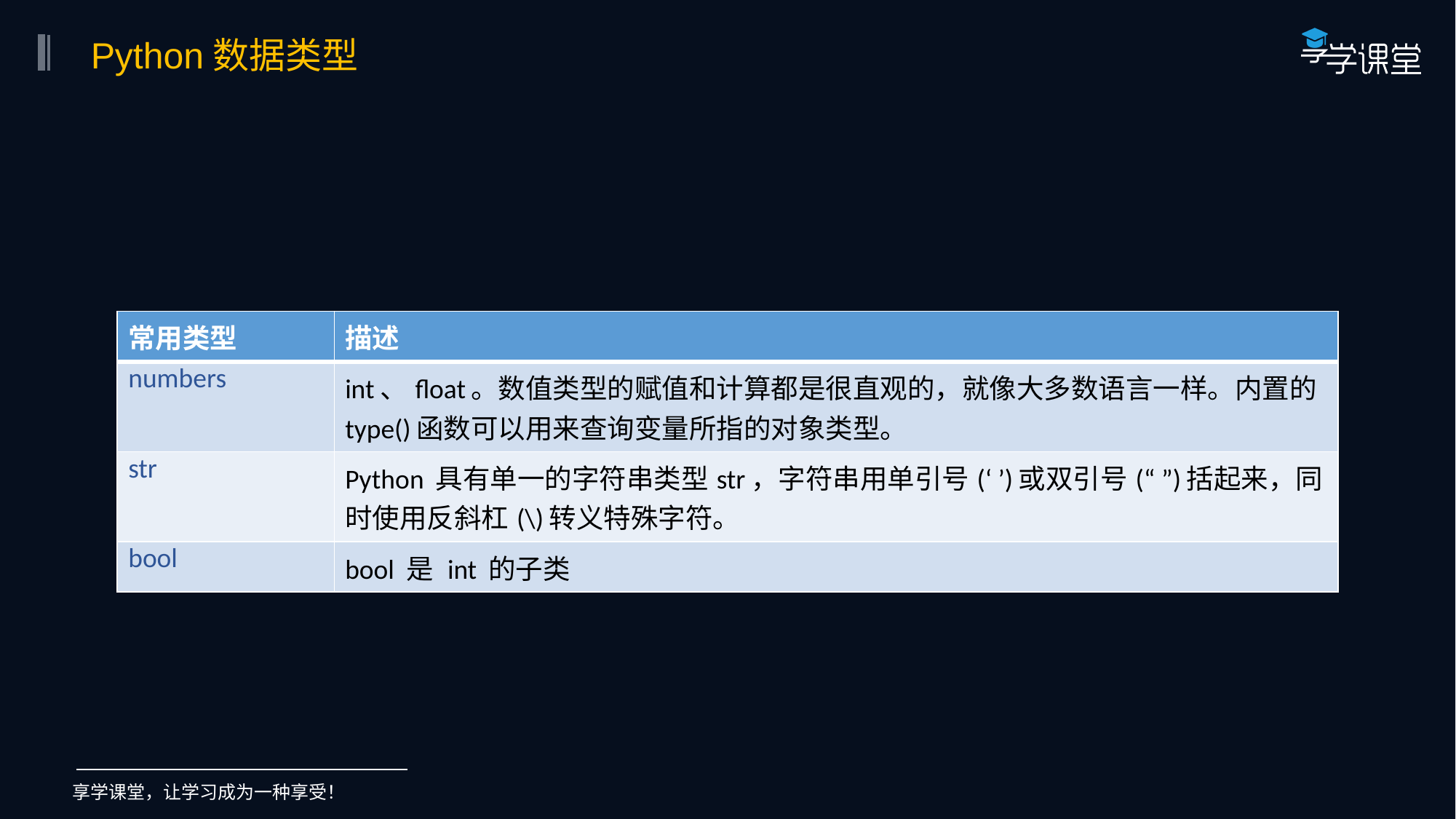

Python数据类型
| 常用类型 | 描述 |
| --- | --- |
| numbers | int、float。数值类型的赋值和计算都是很直观的，就像大多数语言一样。内置的type()函数可以用来查询变量所指的对象类型。 |
| str | Python 具有单一的字符串类型str，字符串用单引号(‘ ’)或双引号(“ ”)括起来，同时使用反斜杠(\)转义特殊字符。 |
| bool | bool 是 int 的子类 |